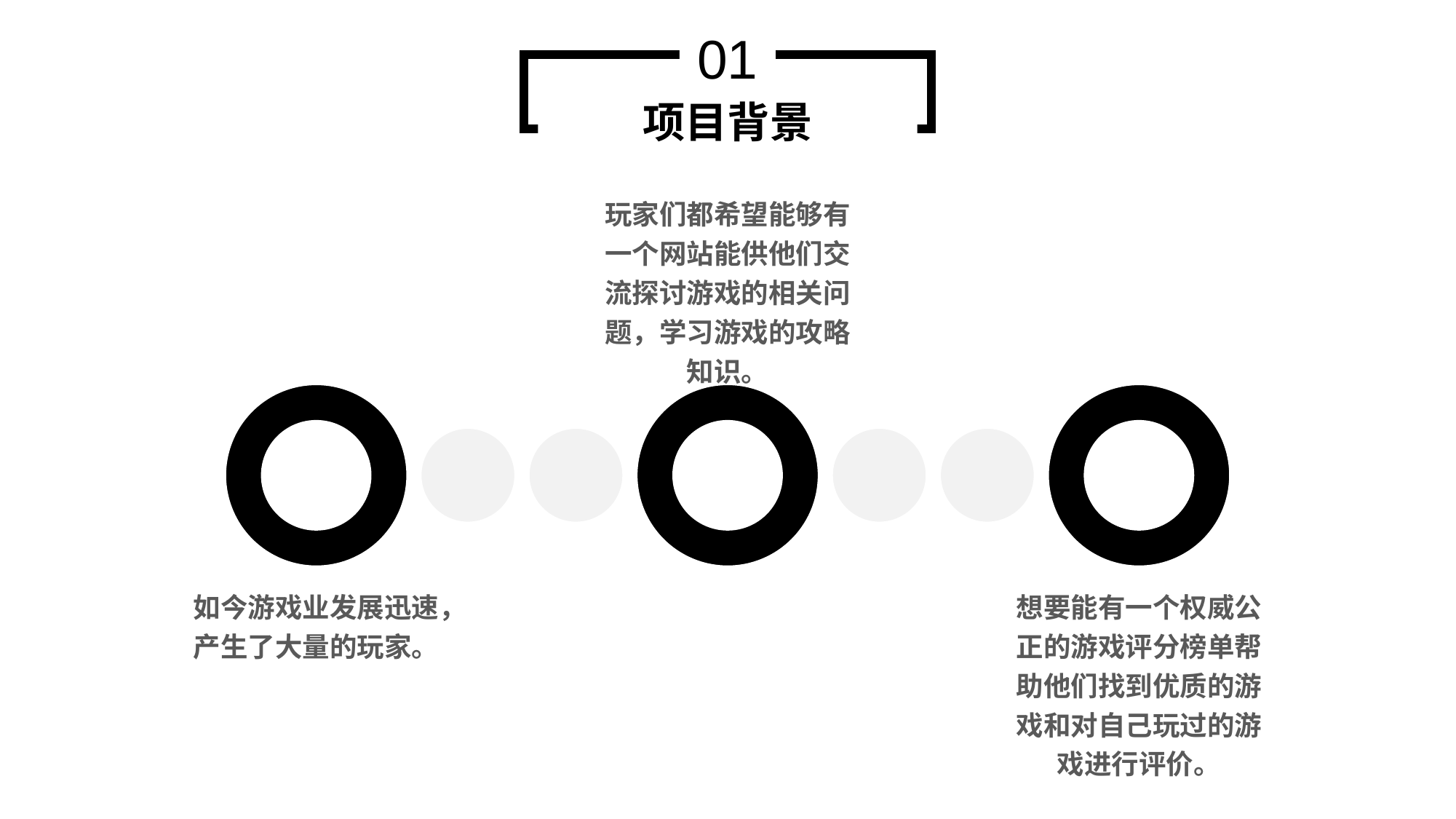

01

项目背景
玩家们都希望能够有一个网站能供他们交流探讨游戏的相关问题，学习游戏的攻略知识。

如今游戏业发展迅速，产生了大量的玩家。
想要能有一个权威公正的游戏评分榜单帮助他们找到优质的游戏和对自己玩过的游戏进行评价。